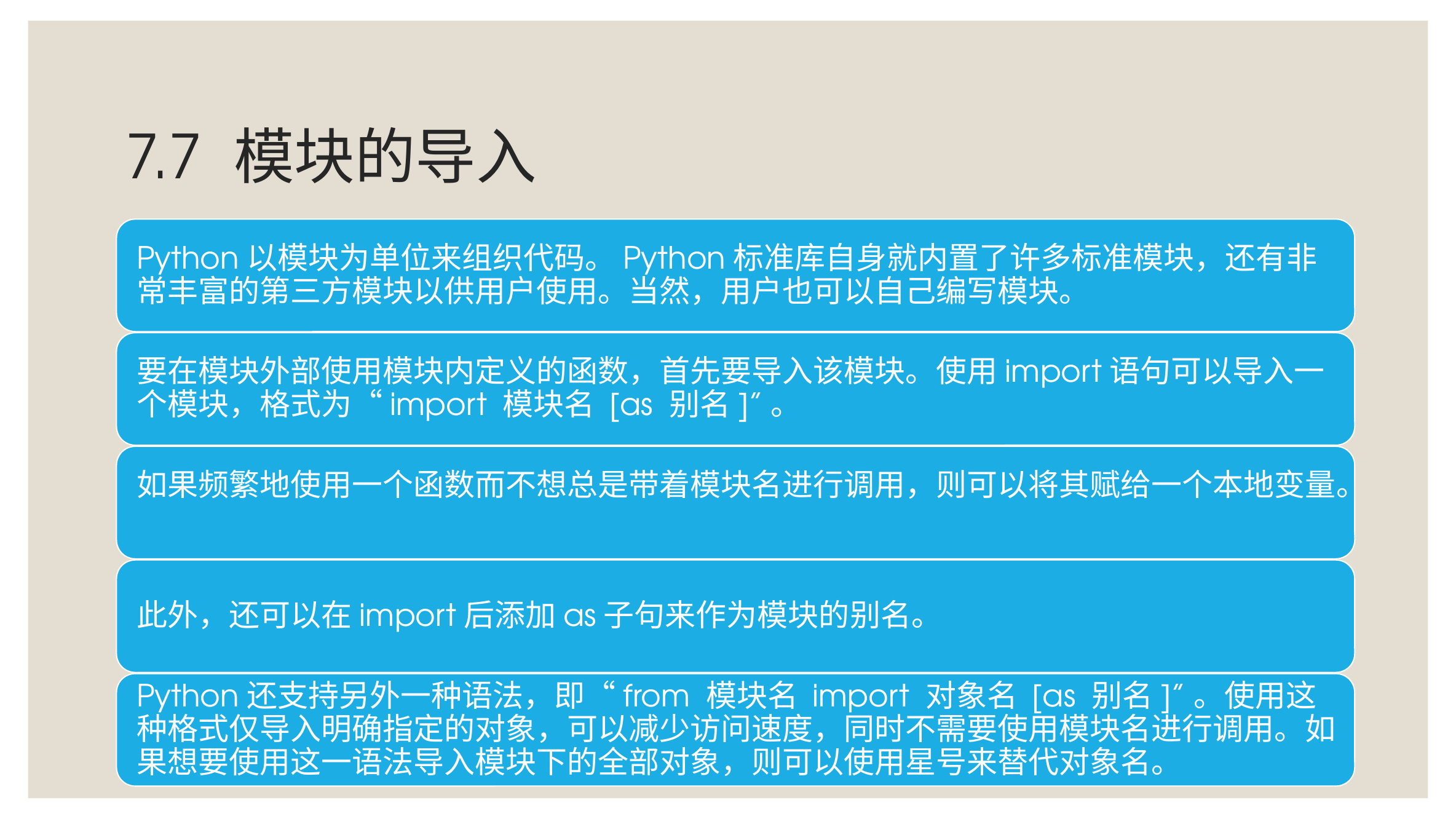

# 7.7 模块的导入
Python以模块为单位来组织代码。Python标准库自身就内置了许多标准模块，还有非常丰富的第三方模块以供用户使用。当然，用户也可以自己编写模块。
要在模块外部使用模块内定义的函数，首先要导入该模块。使用import语句可以导入一个模块，格式为“import 模块名 [as 别名]”。
如果频繁地使用一个函数而不想总是带着模块名进行调用，则可以将其赋给一个本地变量。
此外，还可以在import后添加as子句来作为模块的别名。
Python还支持另外一种语法，即“from 模块名 import 对象名 [as 别名]”。使用这种格式仅导入明确指定的对象，可以减少访问速度，同时不需要使用模块名进行调用。如果想要使用这一语法导入模块下的全部对象，则可以使用星号来替代对象名。